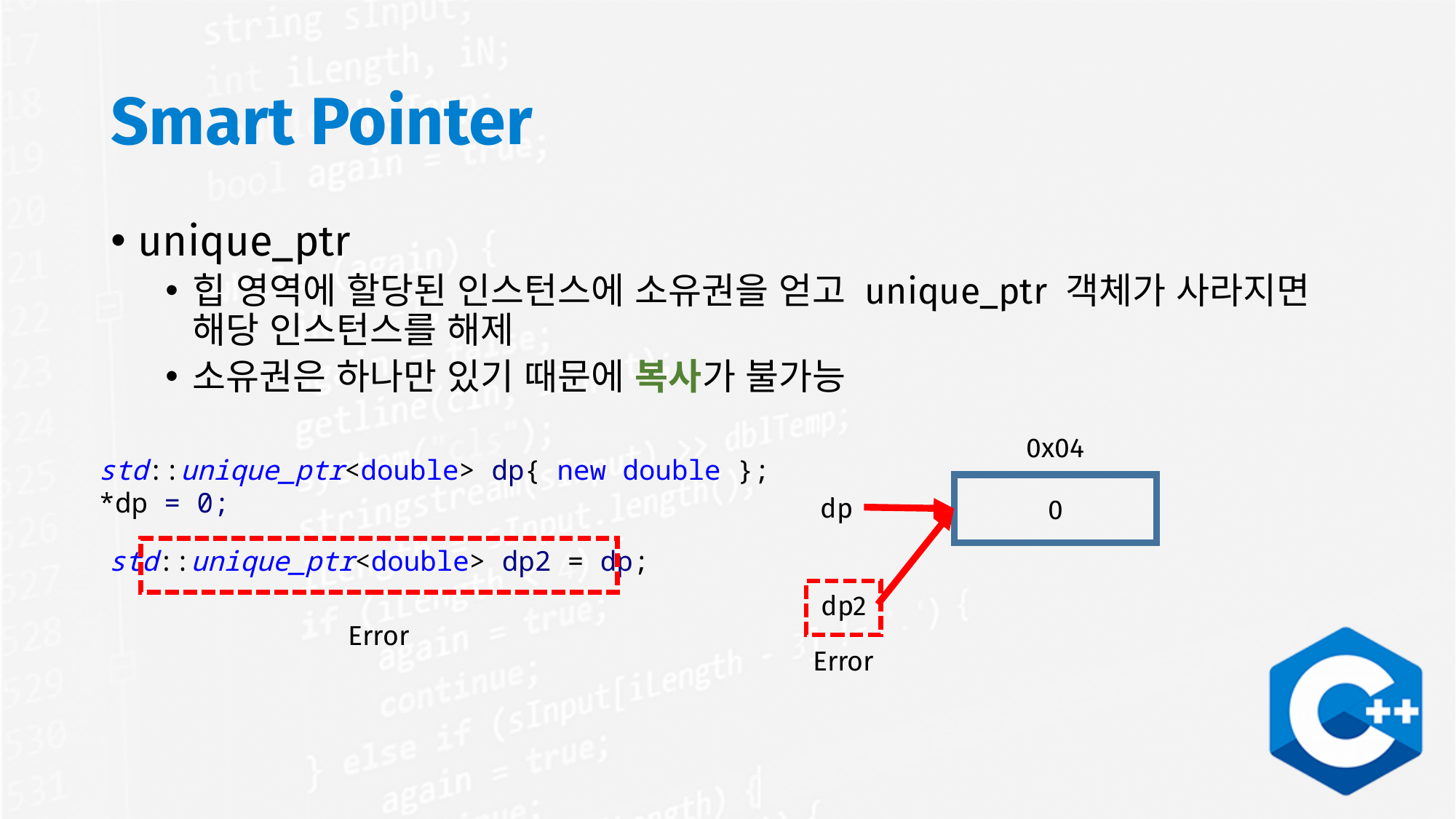

# Smart Pointer
unique_ptr
힙 영역에 할당된 인스턴스에 소유권을 얻고 unique_ptr 객체가 사라지면 해당 인스턴스를 해제
소유권은 하나만 있기 때문에 복사가 불가능
0x04
std::unique_ptr<double> dp{ new double };
*dp = 0;

dp
0
std::unique_ptr<double> dp2 = dp;

dp2
Error
Error